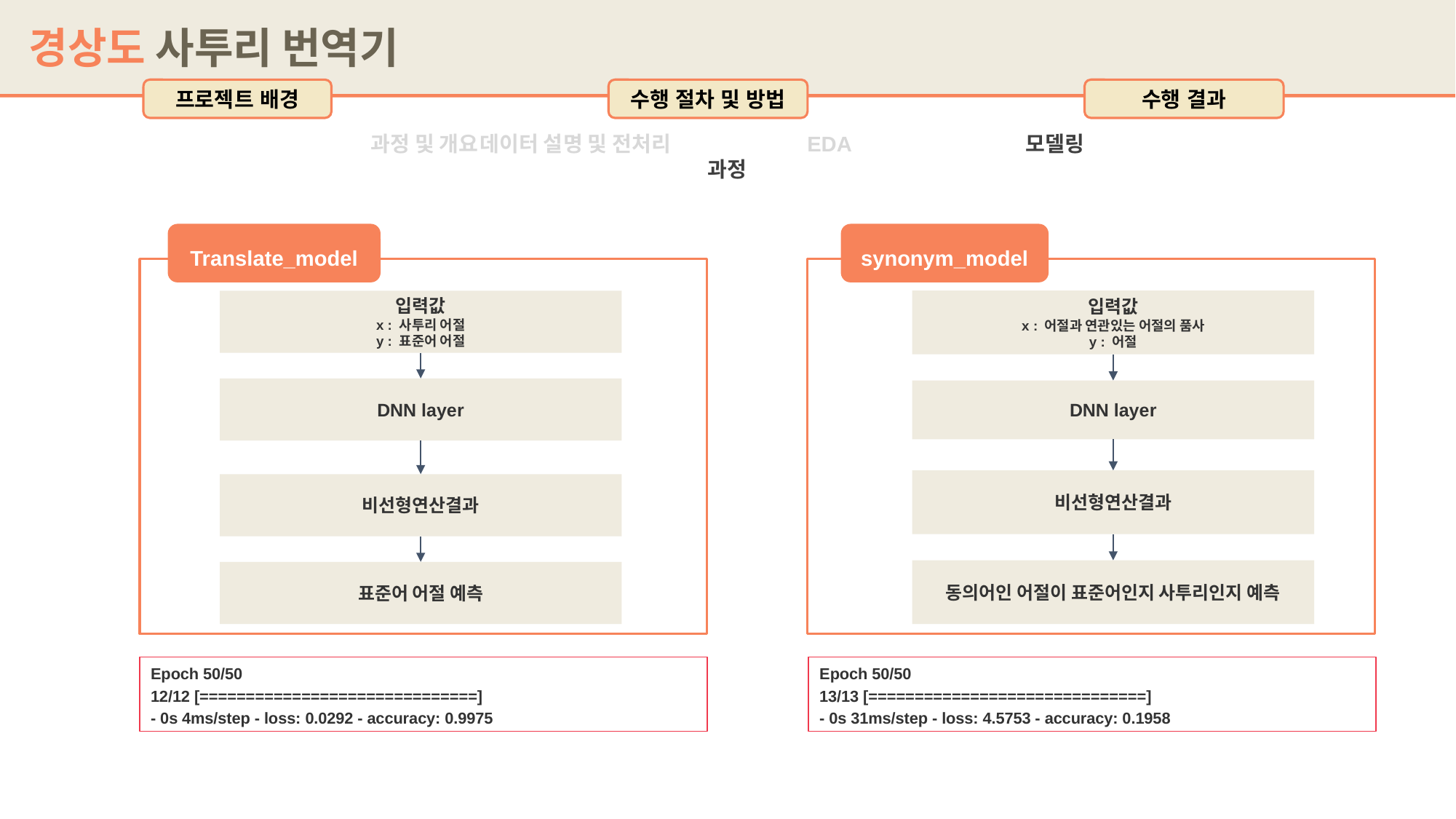

경상도 사투리 번역기
프로젝트 배경
수행 절차 및 방법
수행 결과
과정 및 개요	데이터 설명 및 전처리		EDA		모델링 과정
Translate_model
synonym_model

입력값
x : 어절과 연관있는 어절의 품사
y : 어절
DNN layer
비선형연산결과
동의어인 어절이 표준어인지 사투리인지 예측
입력값
x : 사투리 어절
y : 표준어 어절
DNN layer
비선형연산결과
표준어 어절 예측
Epoch 50/50
12/12 [==============================]
- 0s 4ms/step - loss: 0.0292 - accuracy: 0.9975
Epoch 50/50
13/13 [==============================]
- 0s 31ms/step - loss: 4.5753 - accuracy: 0.1958